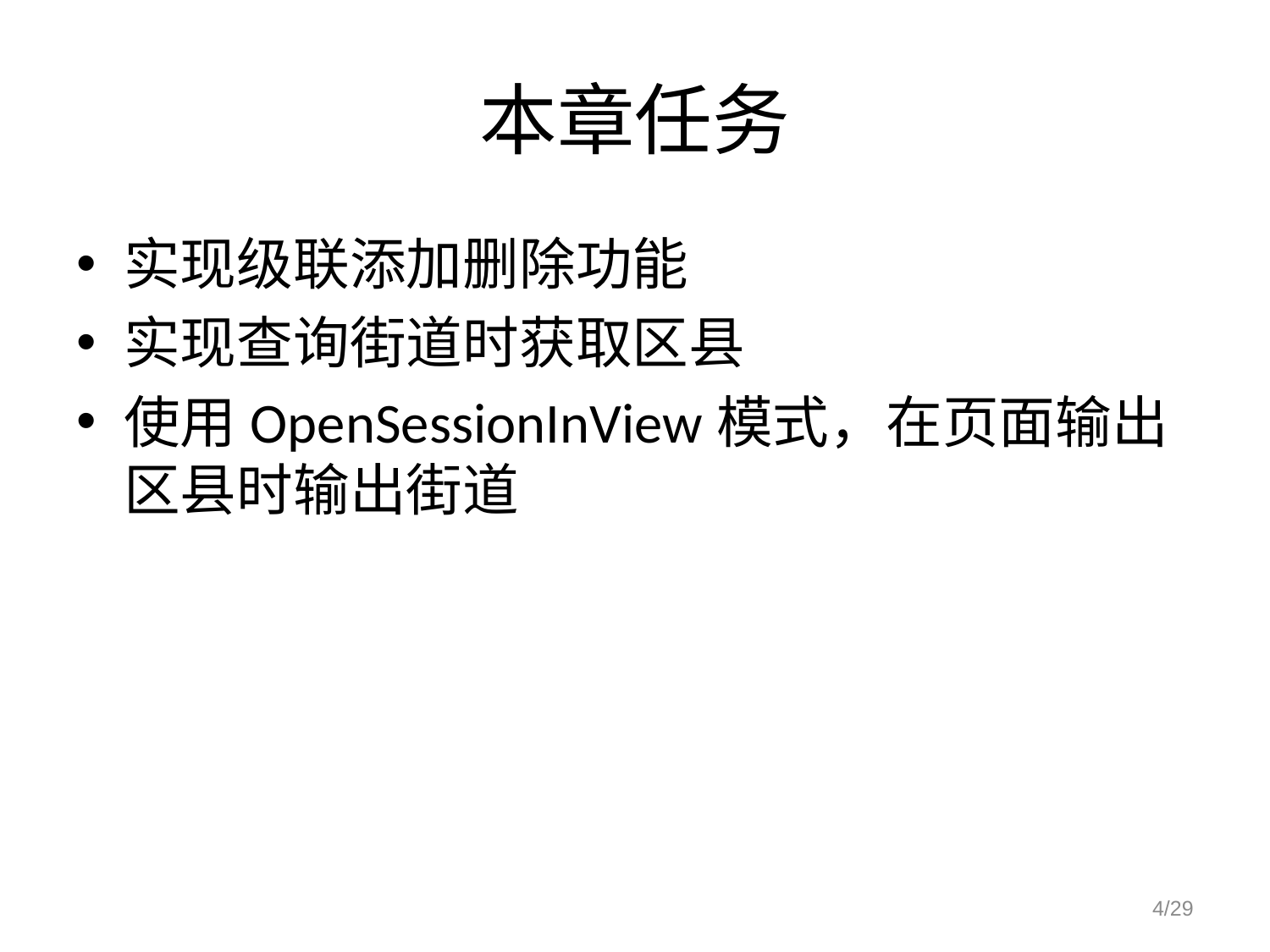

# 本章任务
实现级联添加删除功能
实现查询街道时获取区县
使用OpenSessionInView模式，在页面输出区县时输出街道

4/29